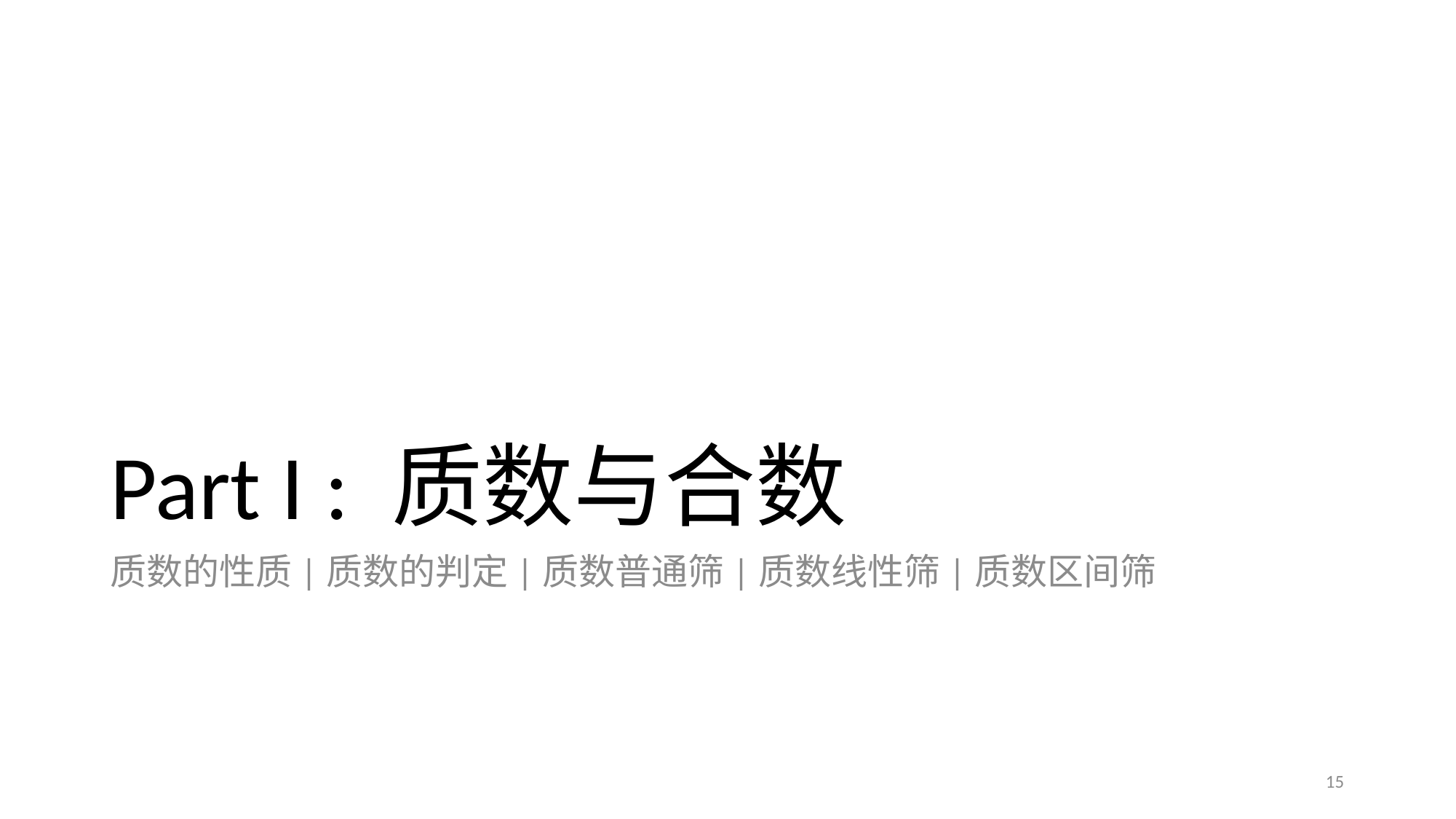

# Part I : 质数与合数
质数的性质|质数的判定|质数普通筛|质数线性筛|质数区间筛
15